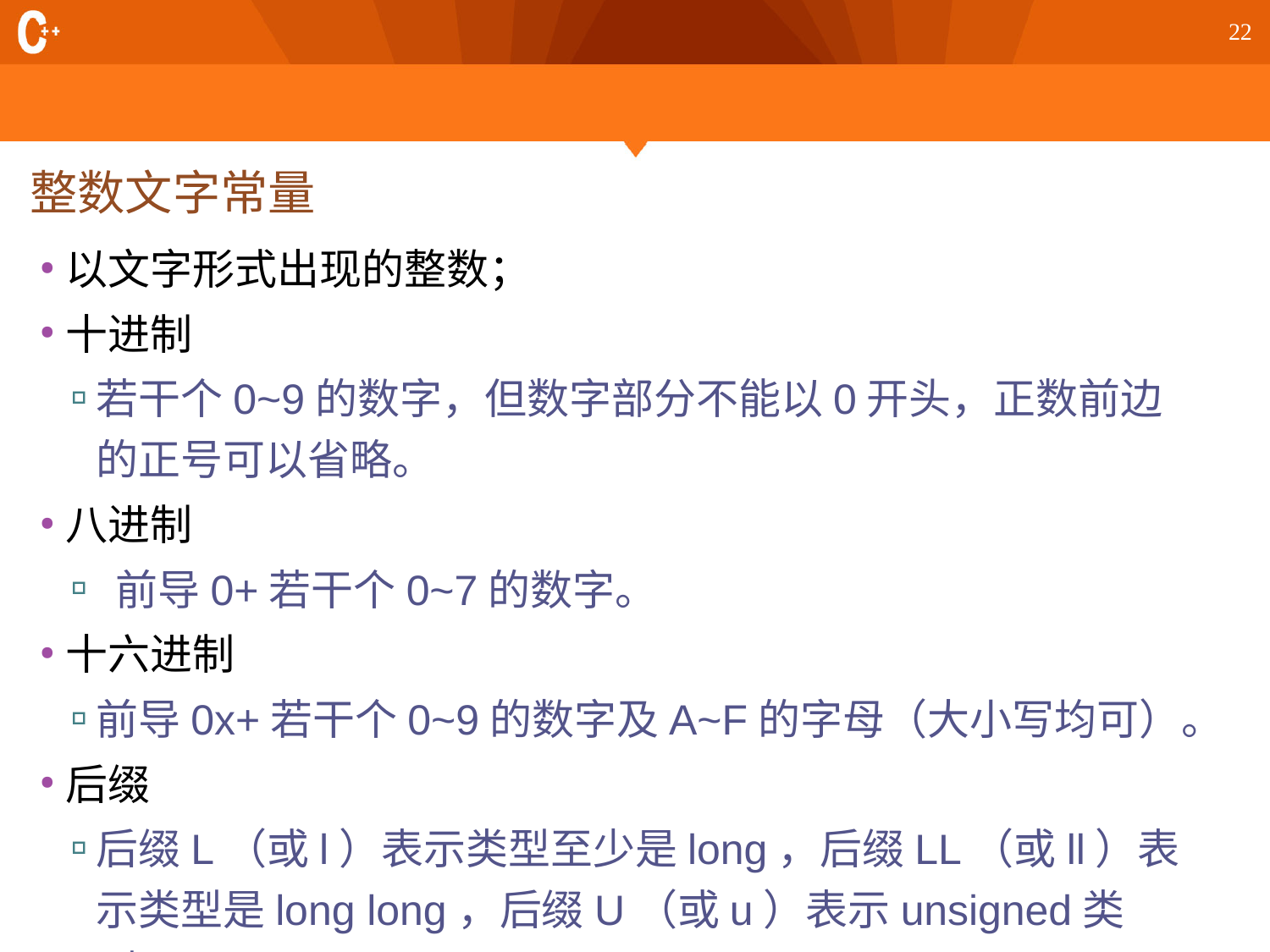

22
# 整数文字常量
以文字形式出现的整数；
十进制
若干个0~9的数字，但数字部分不能以0开头，正数前边的正号可以省略。
八进制
 前导0+若干个0~7的数字。
十六进制
前导0x+若干个0~9的数字及A~F的字母（大小写均可）。
后缀
后缀L（或l）表示类型至少是long，后缀LL（或ll）表示类型是long long，后缀U（或u）表示unsigned类型。